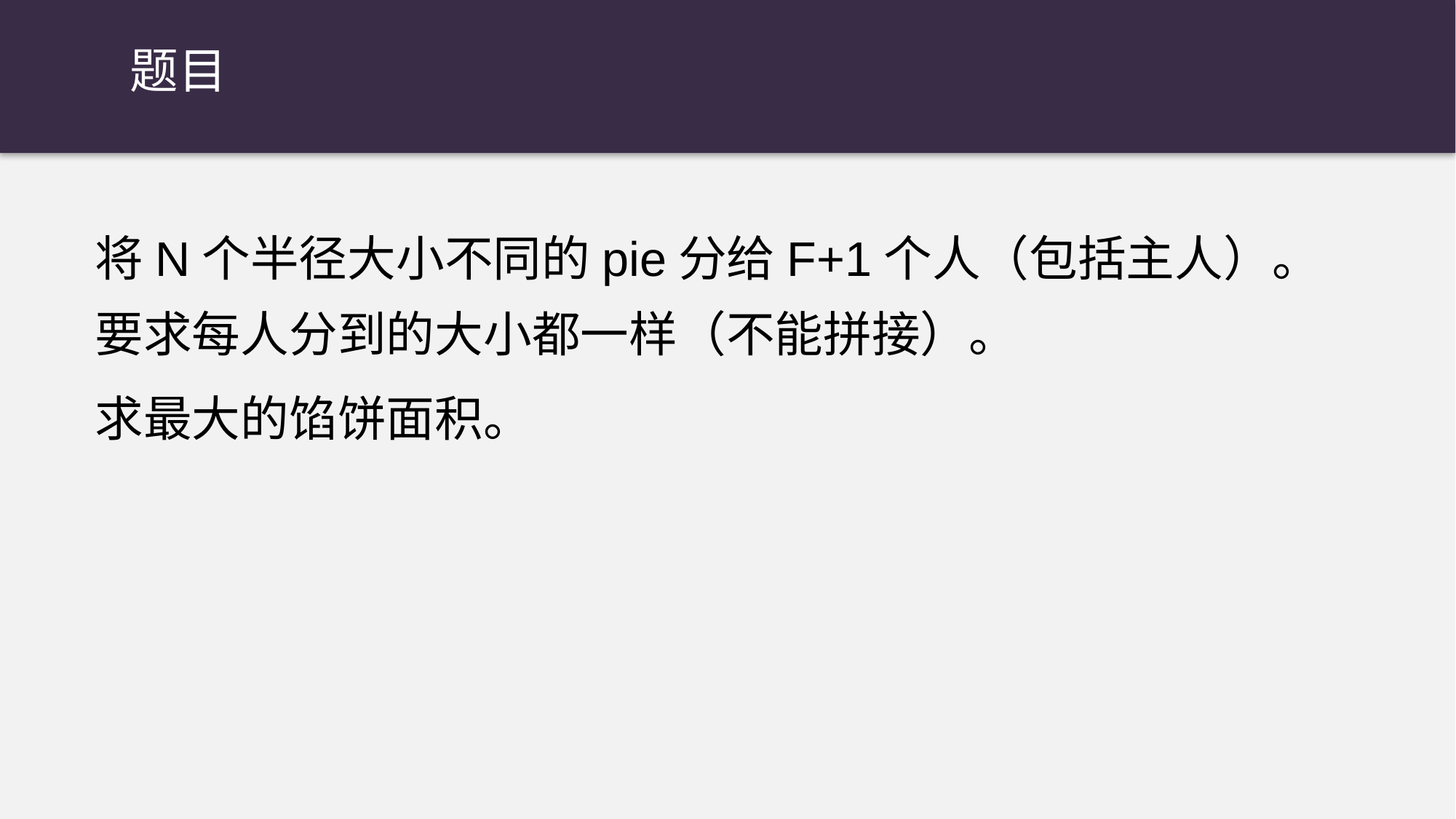

题目
将N个半径大小不同的pie分给F+1个人（包括主人）。要求每人分到的大小都一样（不能拼接）。
求最大的馅饼面积。